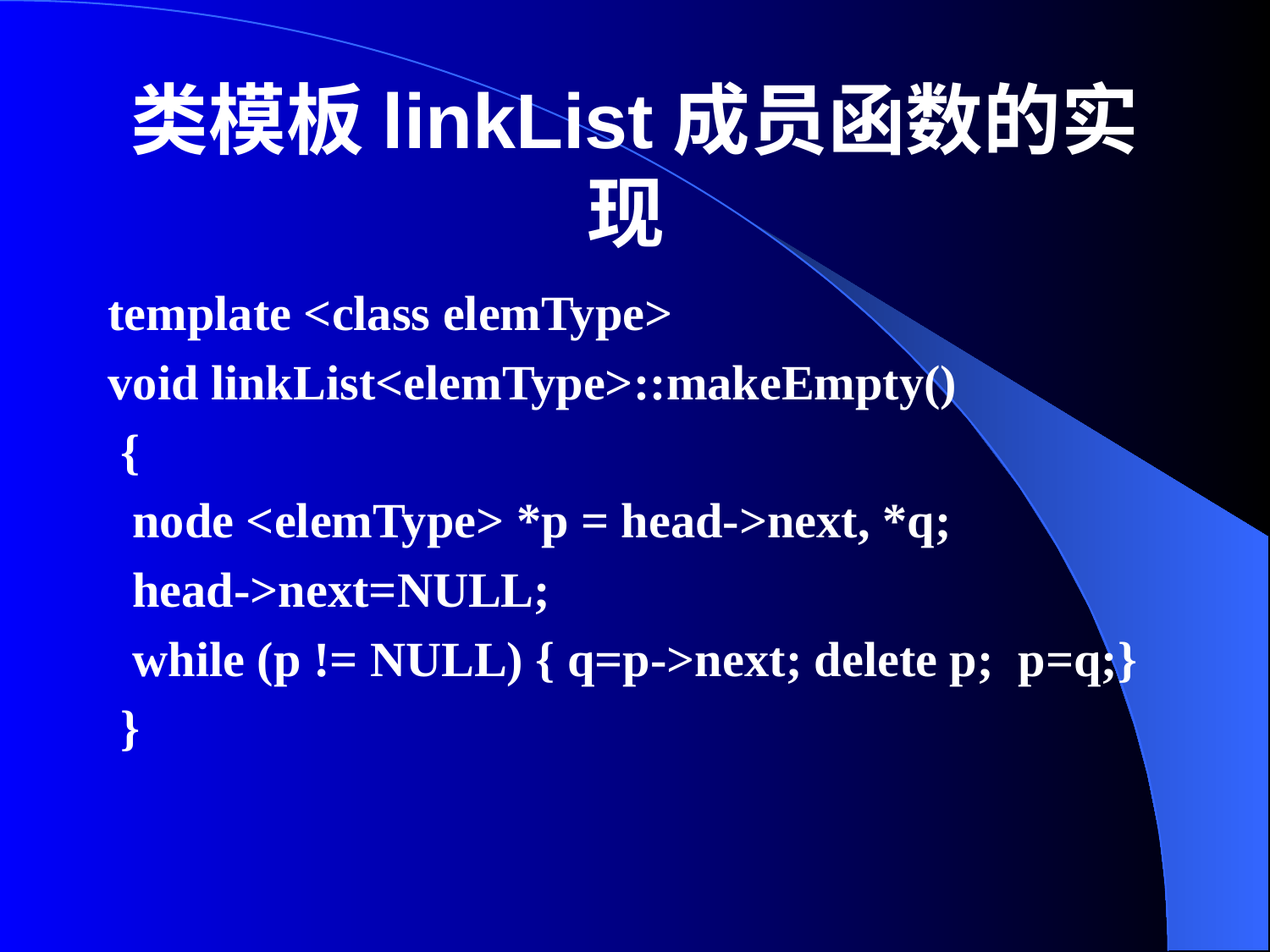

# 类模板linkList成员函数的实现
template <class elemType>
void linkList<elemType>::makeEmpty()
 {
  node <elemType> *p = head->next, *q;
  head->next=NULL;
  while (p != NULL) { q=p->next; delete p;  p=q;}
 }